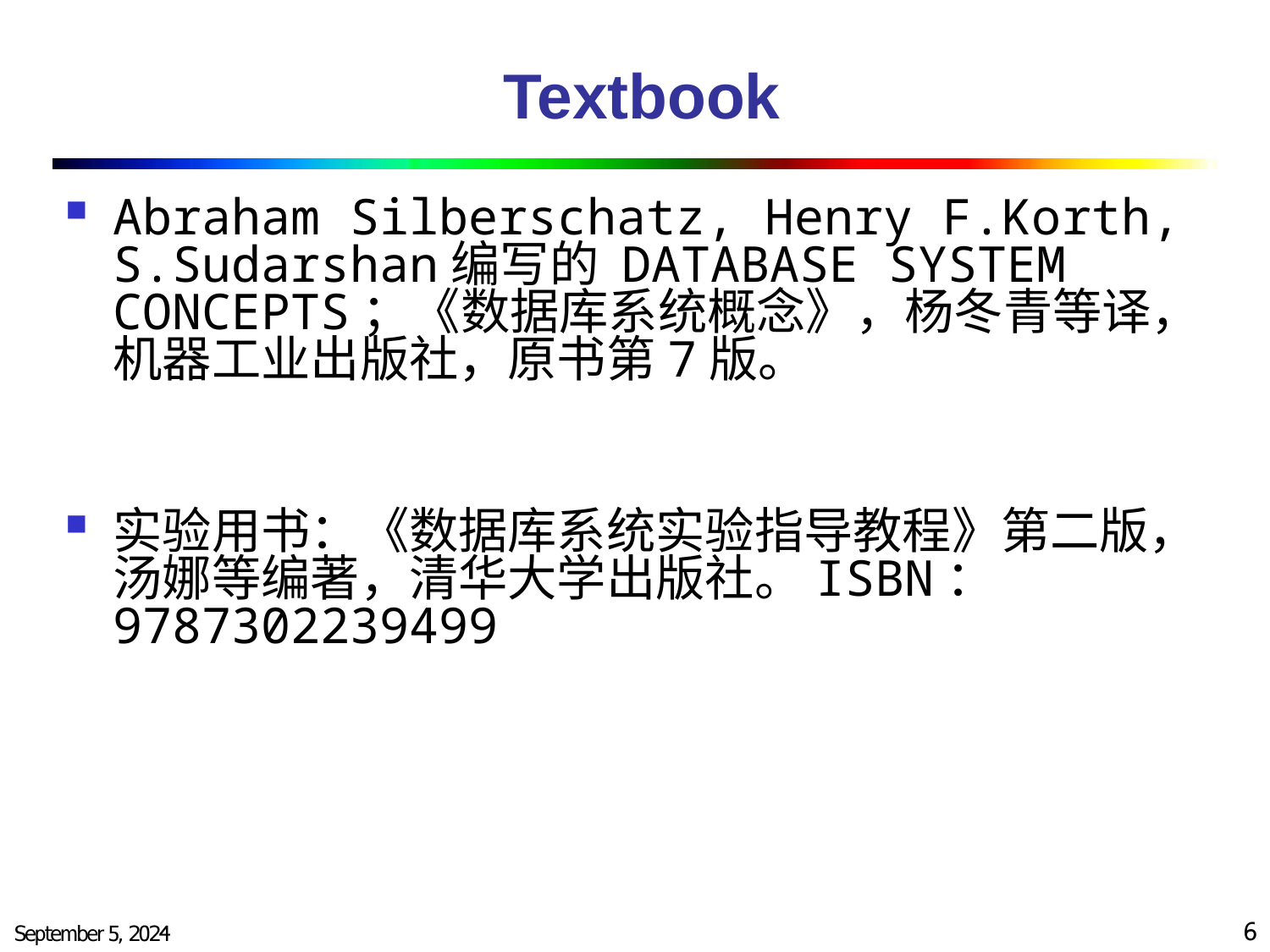

# Textbook
Abraham Silberschatz, Henry F.Korth, S.Sudarshan编写的 DATABASE SYSTEM CONCEPTS；《数据库系统概念》，杨冬青等译，机器工业出版社，原书第7版。

实验用书：《数据库系统实验指导教程》第二版，汤娜等编著，清华大学出版社。ISBN：9787302239499

September 5, 2024
6